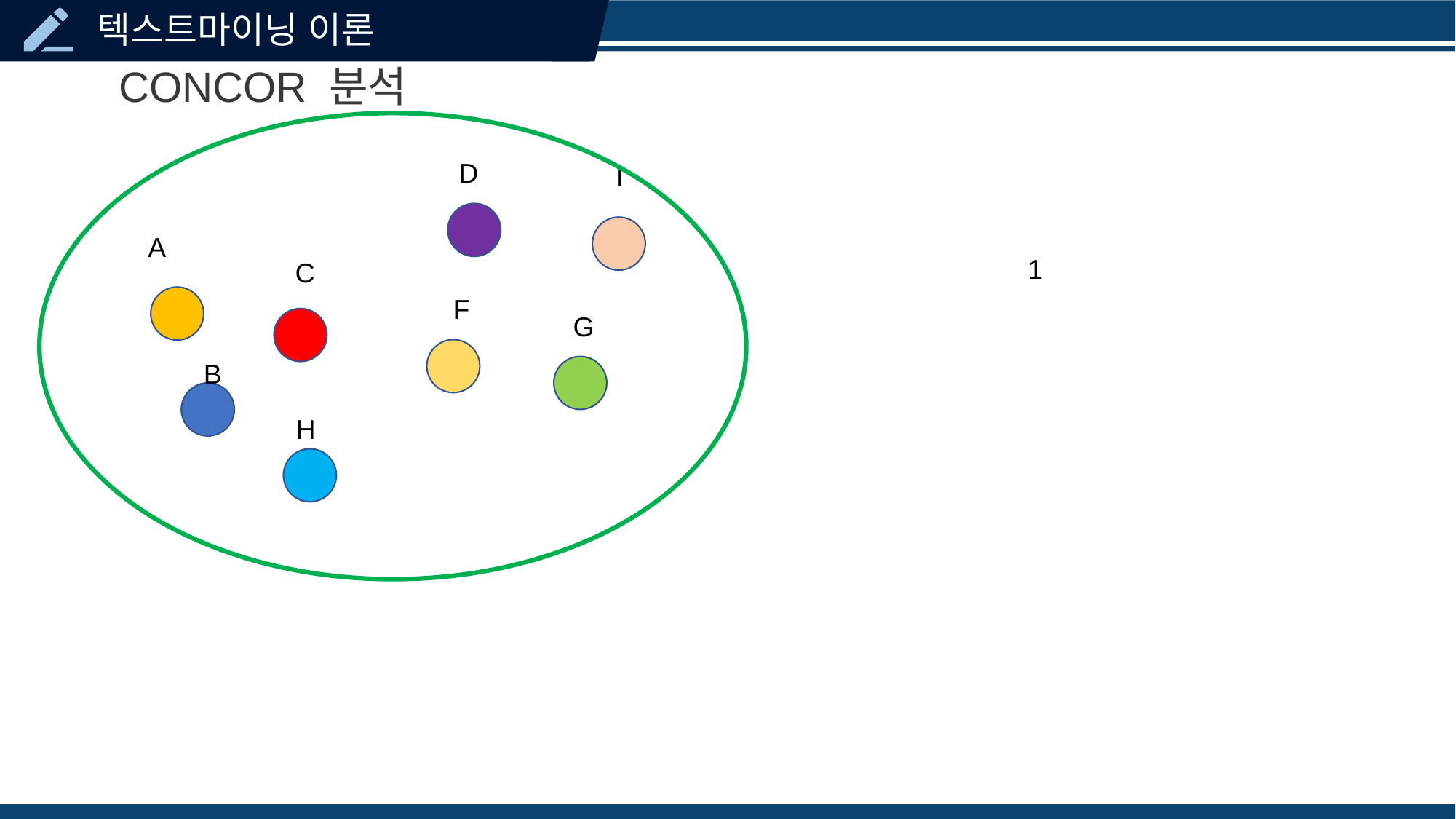

CONCOR 분석

D
I

A
1
C
F

G

B

H